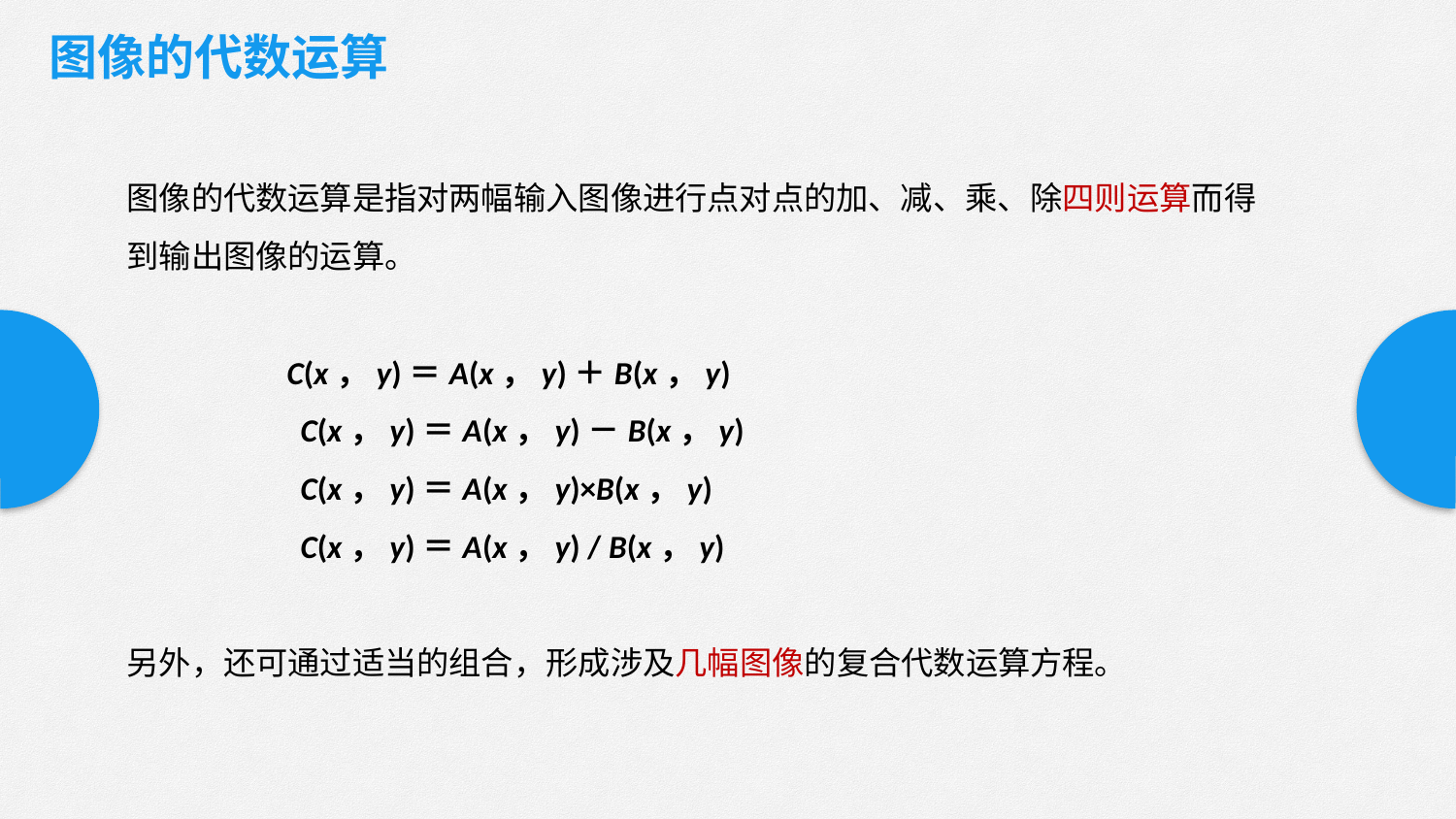

图像的代数运算
图像的代数运算是指对两幅输入图像进行点对点的加、减、乘、除四则运算而得到输出图像的运算。

	  C(x，y)＝A(x，y)＋B(x，y)
    　　　　C(x，y)＝A(x，y)－B(x，y)
    　　　　C(x，y)＝A(x，y)×B(x，y)
    　　　　C(x，y)＝A(x，y) / B(x，y)

另外，还可通过适当的组合，形成涉及几幅图像的复合代数运算方程。